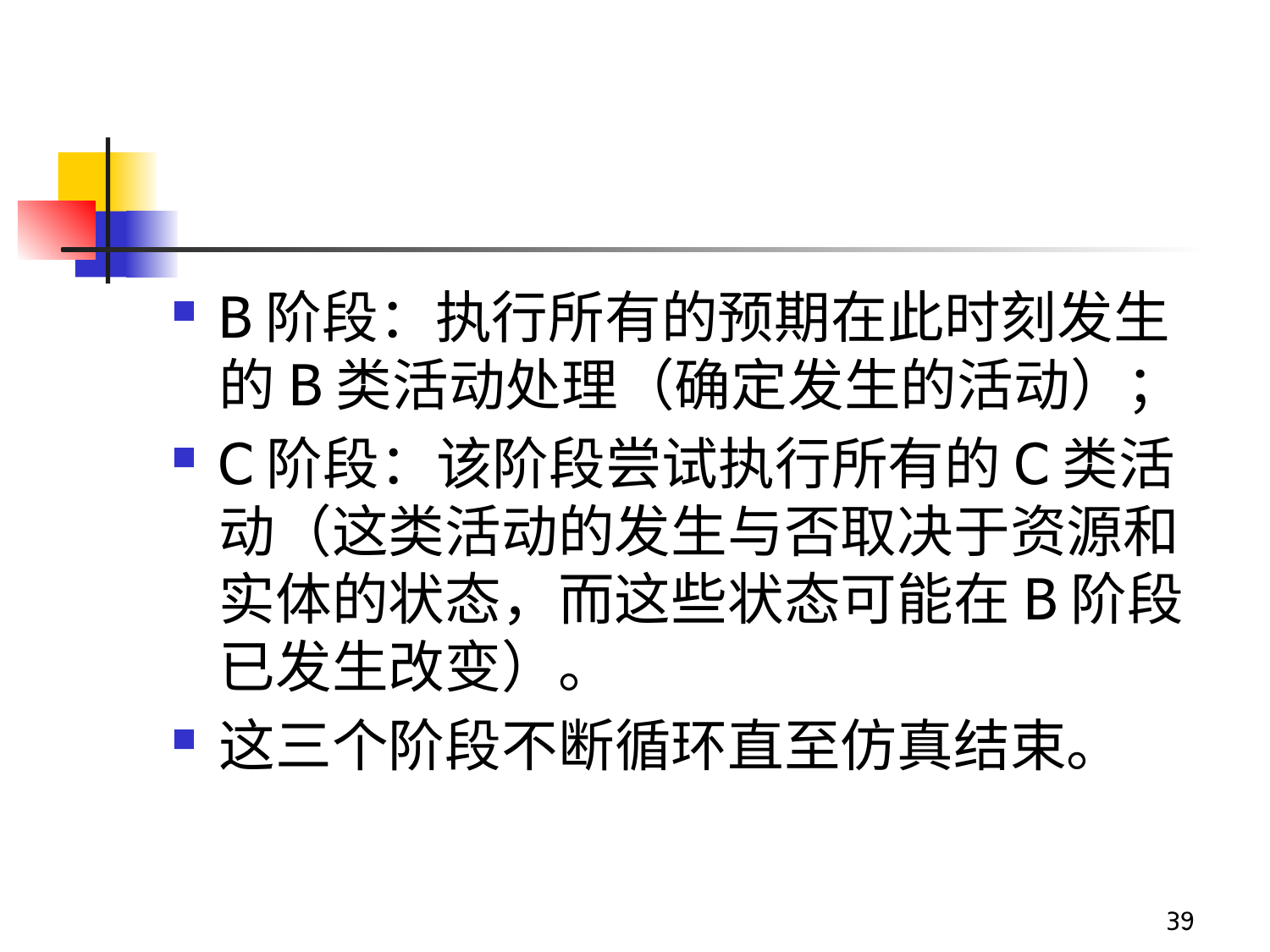

#
B阶段：执行所有的预期在此时刻发生的B类活动处理（确定发生的活动）；
C阶段：该阶段尝试执行所有的C类活动（这类活动的发生与否取决于资源和实体的状态，而这些状态可能在B阶段已发生改变）。
这三个阶段不断循环直至仿真结束。
39